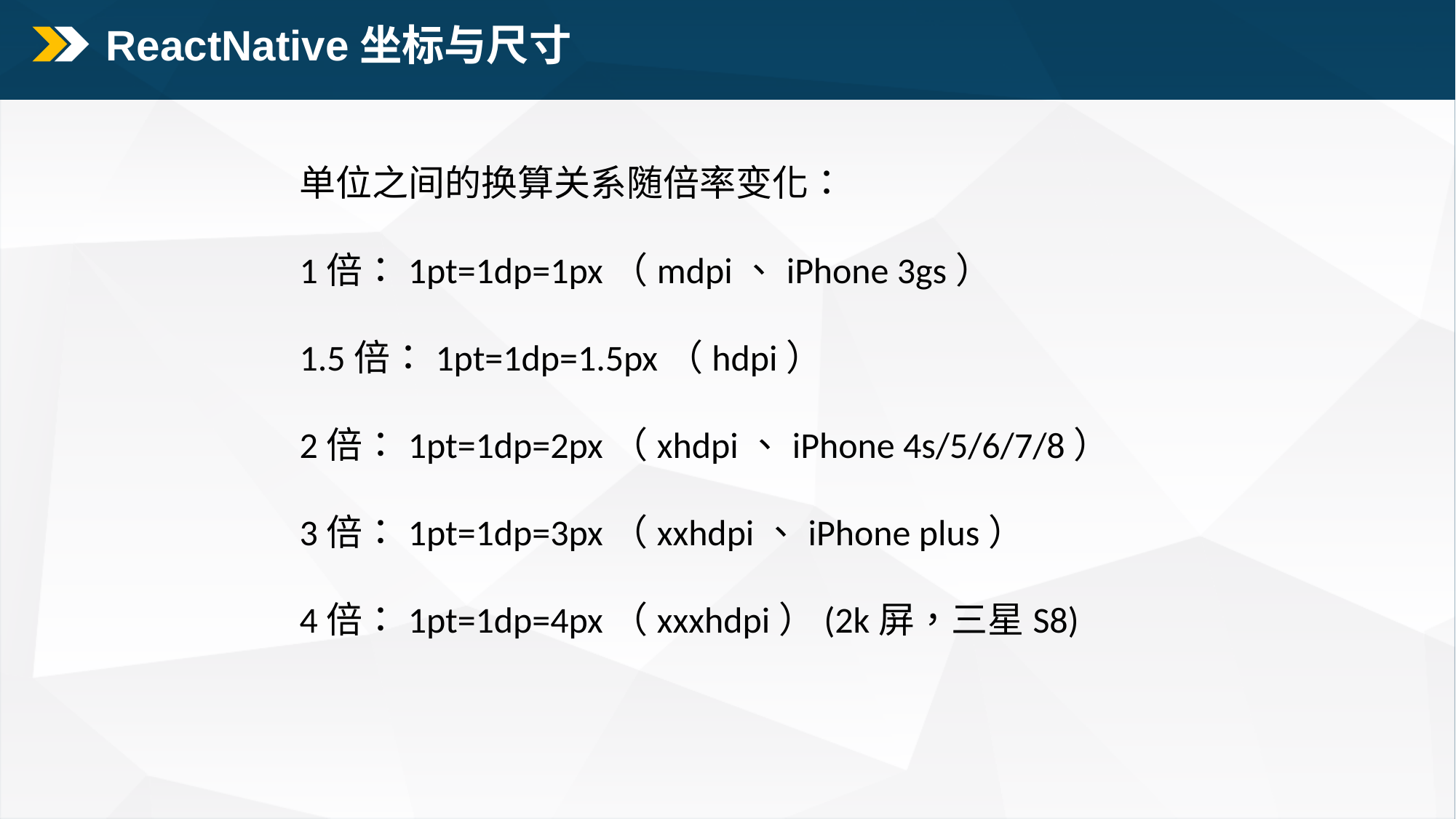

ReactNative坐标与尺寸

单位之间的换算关系随倍率变化：

1倍：1pt=1dp=1px（mdpi、iPhone 3gs）

1.5倍：1pt=1dp=1.5px（hdpi）

2倍：1pt=1dp=2px（xhdpi、iPhone 4s/5/6/7/8）

3倍：1pt=1dp=3px（xxhdpi、iPhone plus）

4倍：1pt=1dp=4px（xxxhdpi）(2k屏，三星S8)